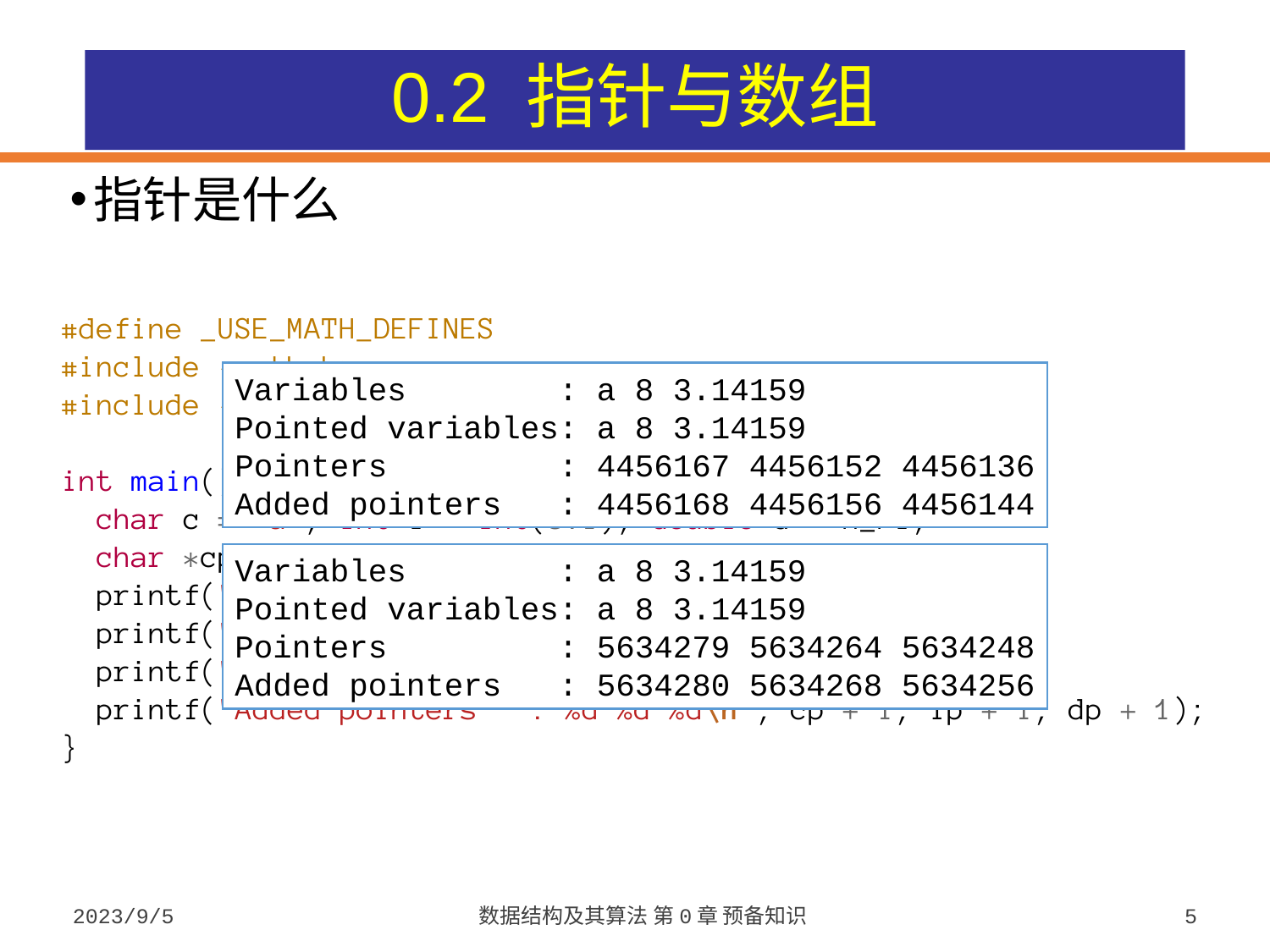

# 0.2 指针与数组
指针是什么
#define _USE_MATH_DEFINES
#include <math.h>
#include <stdio.h>

int main() {
  char c = 'a'; int i = int(8.1); double d = M_PI;
  char *cp = &c; int *ip = &i; double *dp = &d;
  printf("Variables        : %c %d %g\n", c, i, d);
  printf("Pointed variables: %c %d %g\n", *cp, *ip, *dp);
  printf("Pointers         : %d %d %d\n", cp, ip, dp);
  printf("Added pointers   : %d %d %d\n", cp + 1, ip + 1, dp + 1);
}
Variables        : a 8 3.14159
Pointed variables: a 8 3.14159
Pointers         : 4456167 4456152 4456136
Added pointers   : 4456168 4456156 4456144
Variables        : a 8 3.14159
Pointed variables: a 8 3.14159
Pointers         : 5634279 5634264 5634248
Added pointers   : 5634280 5634268 5634256
2023/9/5
数据结构及其算法 第0章 预备知识
5